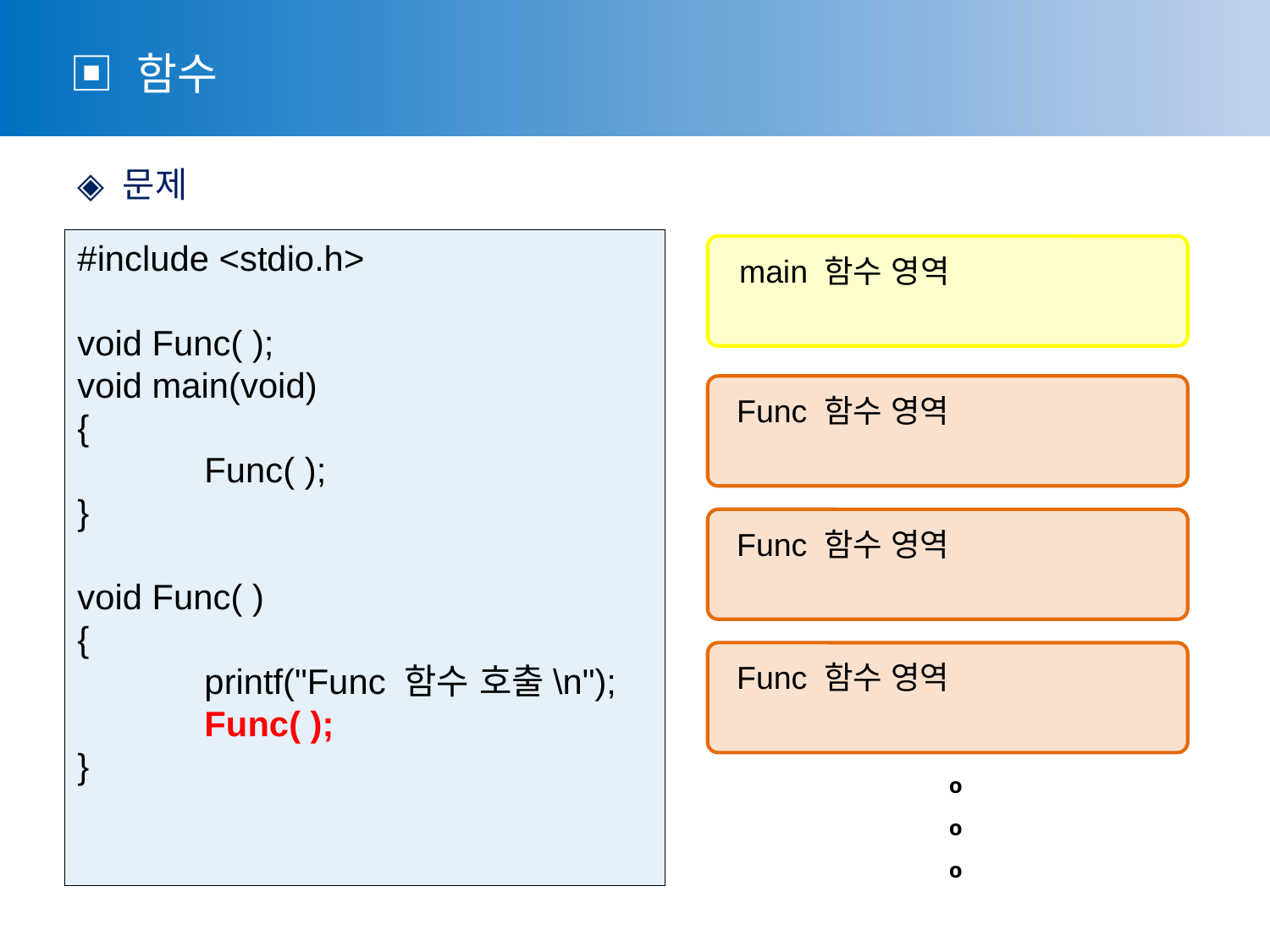

▣ 함수
 ◈ 문제
#include <stdio.h>

void Func( );
void main(void)
{
	Func( );
}

void Func( )
{
	printf("Func 함수 호출\n");
	Func( );
}

main 함수 영역

Func 함수 영역

Func 함수 영역

Func 함수 영역
º
º
º